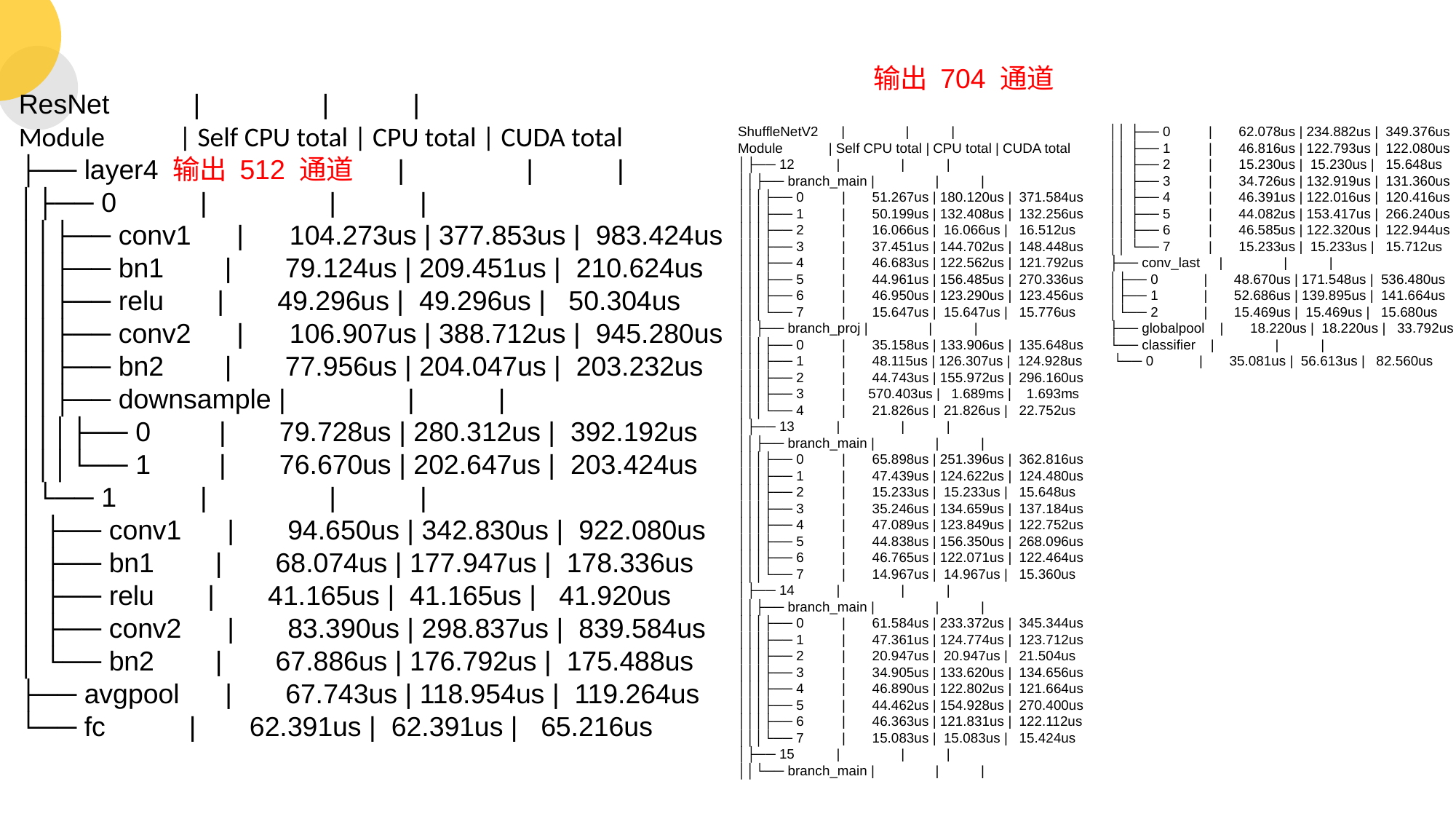

输出 704 通道
ResNet           |                |           |
Module            | Self CPU total | CPU total | CUDA total
├── layer4 输出 512 通道      |                |           |
│├── 0           |                |           |
││├── conv1      |      104.273us | 377.853us |  983.424us
││├── bn1        |       79.124us | 209.451us |  210.624us
││├── relu       |       49.296us |  49.296us |   50.304us
││├── conv2      |      106.907us | 388.712us |  945.280us
││├── bn2        |       77.956us | 204.047us |  203.232us
││├── downsample |                |           |
│││├── 0         |       79.728us | 280.312us |  392.192us
│││└── 1         |       76.670us | 202.647us |  203.424us
│└── 1           |                |           |
│ ├── conv1      |       94.650us | 342.830us |  922.080us
│ ├── bn1        |       68.074us | 177.947us |  178.336us
│ ├── relu       |       41.165us |  41.165us |   41.920us
│ ├── conv2      |       83.390us | 298.837us |  839.584us
│ └── bn2        |       67.886us | 176.792us |  175.488us
├── avgpool      |       67.743us | 118.954us |  119.264us
└── fc           |       62.391us |  62.391us |   65.216us

ShuffleNetV2      |                |           |
Module            | Self CPU total | CPU total | CUDA total
│├── 12           |                |           |
││├── branch_main |                |           |
│││├── 0          |       51.267us | 180.120us |  371.584us
│││├── 1          |       50.199us | 132.408us |  132.256us
│││├── 2          |       16.066us |  16.066us |   16.512us
│││├── 3          |       37.451us | 144.702us |  148.448us
│││├── 4          |       46.683us | 122.562us |  121.792us
│││├── 5          |       44.961us | 156.485us |  270.336us
│││├── 6          |       46.950us | 123.290us |  123.456us
│││└── 7          |       15.647us |  15.647us |   15.776us
││├── branch_proj |                |           |
│││├── 0          |       35.158us | 133.906us |  135.648us
│││├── 1          |       48.115us | 126.307us |  124.928us
│││├── 2          |       44.743us | 155.972us |  296.160us
│││├── 3          |      570.403us |   1.689ms |    1.693ms
│││└── 4          |       21.826us |  21.826us |   22.752us
│├── 13           |                |           |
││├── branch_main |                |           |
│││├── 0          |       65.898us | 251.396us |  362.816us
│││├── 1          |       47.439us | 124.622us |  124.480us
│││├── 2          |       15.233us |  15.233us |   15.648us
│││├── 3          |       35.246us | 134.659us |  137.184us
│││├── 4          |       47.089us | 123.849us |  122.752us
│││├── 5          |       44.838us | 156.350us |  268.096us
│││├── 6          |       46.765us | 122.071us |  122.464us
│││└── 7          |       14.967us |  14.967us |   15.360us
│├── 14           |                |           |
││├── branch_main |                |           |
│││├── 0          |       61.584us | 233.372us |  345.344us
│││├── 1          |       47.361us | 124.774us |  123.712us
│││├── 2          |       20.947us |  20.947us |   21.504us
│││├── 3          |       34.905us | 133.620us |  134.656us
│││├── 4          |       46.890us | 122.802us |  121.664us
│││├── 5          |       44.462us | 154.928us |  270.400us
│││├── 6          |       46.363us | 121.831us |  122.112us
│││└── 7          |       15.083us |  15.083us |   15.424us
│├── 15           |                |           |
││└── branch_main |                |           |
││ ├── 0          |       62.078us | 234.882us |  349.376us
││ ├── 1          |       46.816us | 122.793us |  122.080us
││ ├── 2          |       15.230us |  15.230us |   15.648us
││ ├── 3          |       34.726us | 132.919us |  131.360us
││ ├── 4          |       46.391us | 122.016us |  120.416us
││ ├── 5          |       44.082us | 153.417us |  266.240us
││ ├── 6          |       46.585us | 122.320us |  122.944us
││ └── 7          |       15.233us |  15.233us |   15.712us
├── conv_last     |                |           |
│├── 0            |       48.670us | 171.548us |  536.480us
│├── 1            |       52.686us | 139.895us |  141.664us
│└── 2            |       15.469us |  15.469us |   15.680us
├── globalpool    |       18.220us |  18.220us |   33.792us
└── classifier    |                |           |
 └── 0            |       35.081us |  56.613us |   82.560us